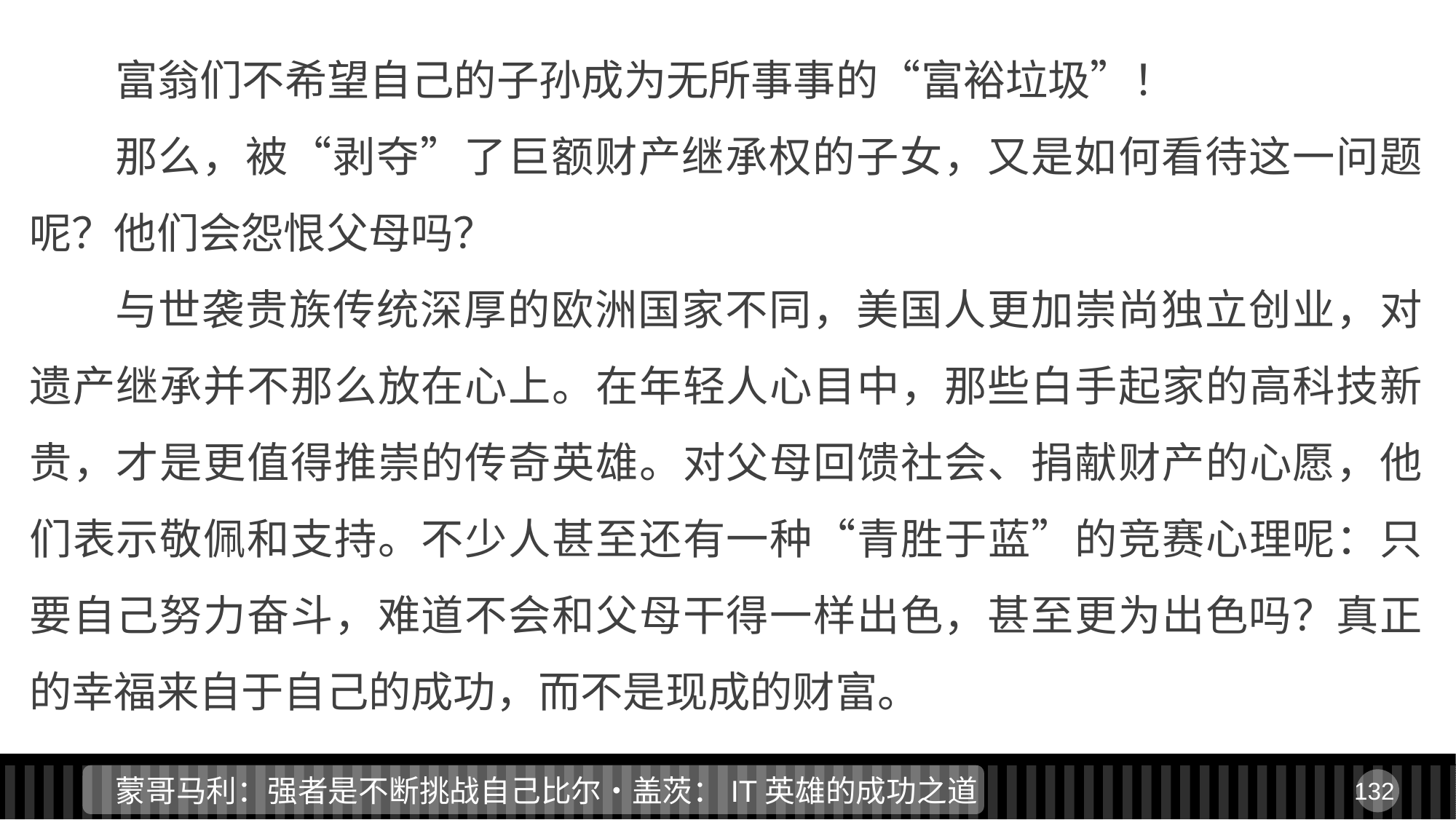

富翁们不希望自己的子孙成为无所事事的“富裕垃圾”！
那么，被“剥夺”了巨额财产继承权的子女，又是如何看待这一问题呢？他们会怨恨父母吗？
与世袭贵族传统深厚的欧洲国家不同，美国人更加崇尚独立创业，对遗产继承并不那么放在心上。在年轻人心目中，那些白手起家的高科技新贵，才是更值得推崇的传奇英雄。对父母回馈社会、捐献财产的心愿，他们表示敬佩和支持。不少人甚至还有一种“青胜于蓝”的竞赛心理呢：只要自己努力奋斗，难道不会和父母干得一样出色，甚至更为出色吗？真正的幸福来自于自己的成功，而不是现成的财富。